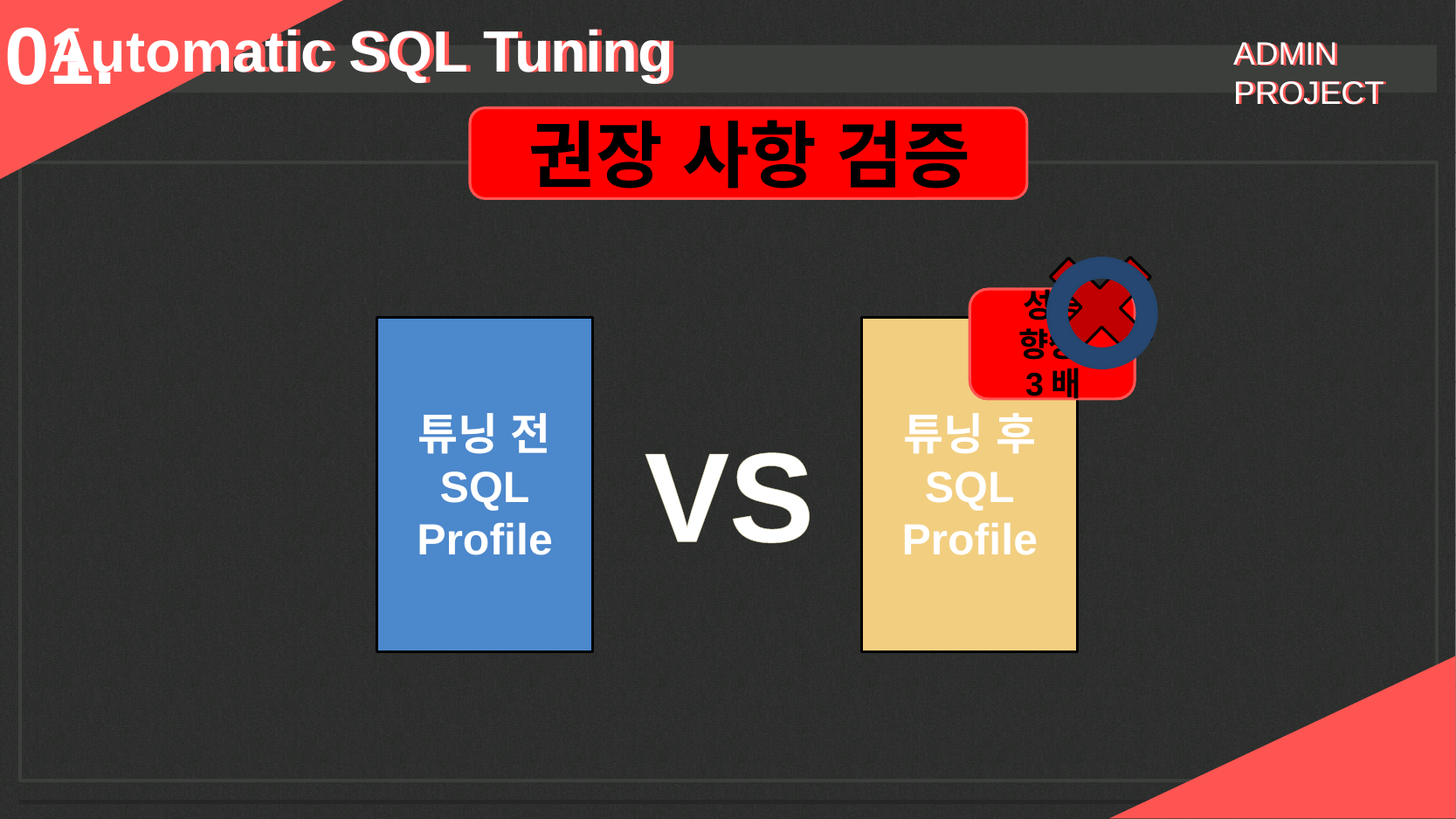

01.

Automatic SQL Tuning
Automatic SQL Tuning
ADMIN PROJECT
ADMIN PROJECT
권장 사항 검증

성능 향상
3배
튜닝 후
SQL
Profile
튜닝 전
SQL
Profile
VS